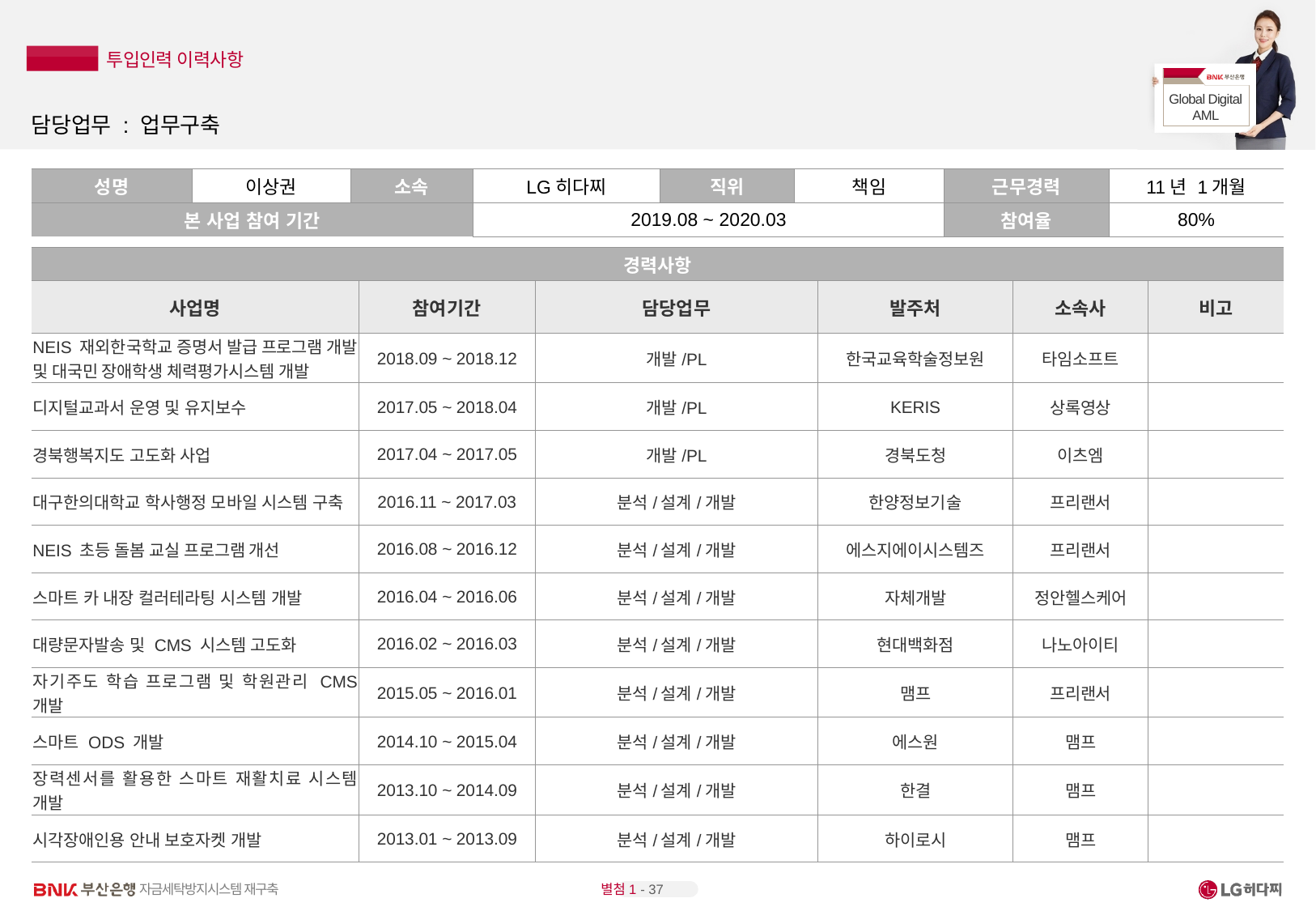

# 담당업무 : 업무구축
| 성명 | 이상권 | 소속 | LG히다찌 | 직위 | 책임 | 근무경력 | 11년 1개월 |
| --- | --- | --- | --- | --- | --- | --- | --- |
| 본 사업 참여 기간 |  |  | 2019.08 ~ 2020.03 |  |  | 참여율 | 80% |
| 경력사항 |  |  |  |  |  |
| --- | --- | --- | --- | --- | --- |
| 사업명 | 참여기간 | 담당업무 | 발주처 | 소속사 | 비고 |
| NEIS 재외한국학교 증명서 발급 프로그램 개발 및 대국민 장애학생 체력평가시스템 개발 | 2018.09 ~ 2018.12 | 개발/PL | 한국교육학술정보원 | 타임소프트 |  |
| 디지털교과서 운영 및 유지보수 | 2017.05 ~ 2018.04 | 개발/PL | KERIS | 상록영상 |  |
| 경북행복지도 고도화 사업 | 2017.04 ~ 2017.05 | 개발/PL | 경북도청 | 이츠엠 |  |
| 대구한의대학교 학사행정 모바일 시스템 구축 | 2016.11 ~ 2017.03 | 분석/설계/개발 | 한양정보기술 | 프리랜서 |  |
| NEIS 초등 돌봄 교실 프로그램 개선 | 2016.08 ~ 2016.12 | 분석/설계/개발 | 에스지에이시스템즈 | 프리랜서 |  |
| 스마트 카 내장 컬러테라팅 시스템 개발 | 2016.04 ~ 2016.06 | 분석/설계/개발 | 자체개발 | 정안헬스케어 |  |
| 대량문자발송 및 CMS 시스템 고도화 | 2016.02 ~ 2016.03 | 분석/설계/개발 | 현대백화점 | 나노아이티 |  |
| 자기주도 학습 프로그램 및 학원관리 CMS 개발 | 2015.05 ~ 2016.01 | 분석/설계/개발 | 맴프 | 프리랜서 |  |
| 스마트 ODS 개발 | 2014.10 ~ 2015.04 | 분석/설계/개발 | 에스원 | 맴프 |  |
| 장력센서를 활용한 스마트 재활치료 시스템 개발 | 2013.10 ~ 2014.09 | 분석/설계/개발 | 한결 | 맴프 |  |
| 시각장애인용 안내 보호자켓 개발 | 2013.01 ~ 2013.09 | 분석/설계/개발 | 하이로시 | 맴프 |  |
별첨1 - 37